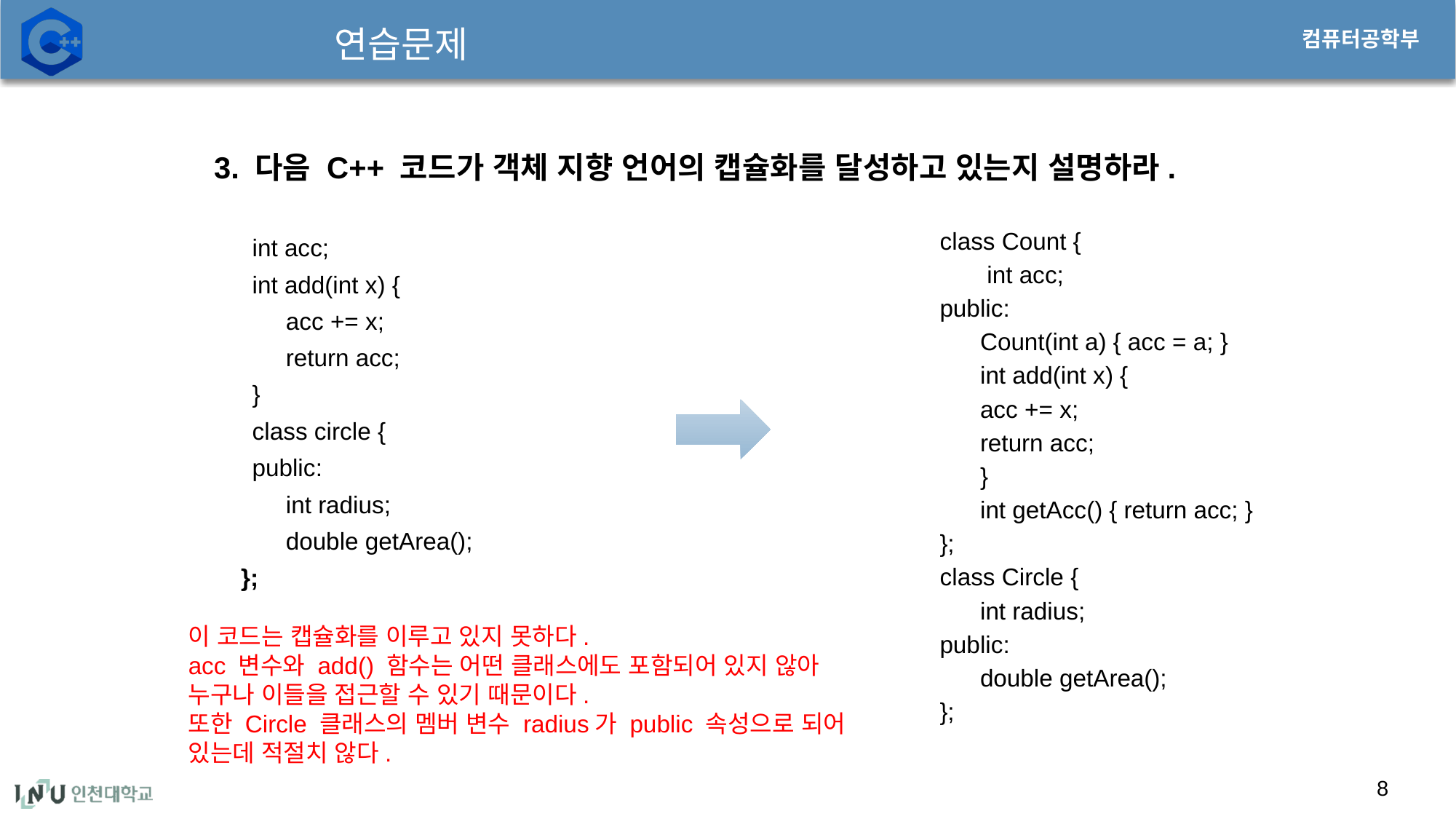

# 연습문제
3. 다음 C++ 코드가 객체 지향 언어의 캡슐화를 달성하고 있는지 설명하라.

int acc;
int add(int x) {
     acc += x;
     return acc;
}
class circle {
public:
     int radius;
     double getArea();
    };
class Count {
       int acc;
public:
      Count(int a) { acc = a; }
      int add(int x) {
      acc += x;
      return acc;
      }
      int getAcc() { return acc; }
};
class Circle {
      int radius;
public:
      double getArea();
};

이 코드는 캡슐화를 이루고 있지 못하다.
acc 변수와 add() 함수는 어떤 클래스에도 포함되어 있지 않아 누구나 이들을 접근할 수 있기 때문이다.
또한 Circle 클래스의 멤버 변수 radius가 public 속성으로 되어 있는데 적절치 않다.